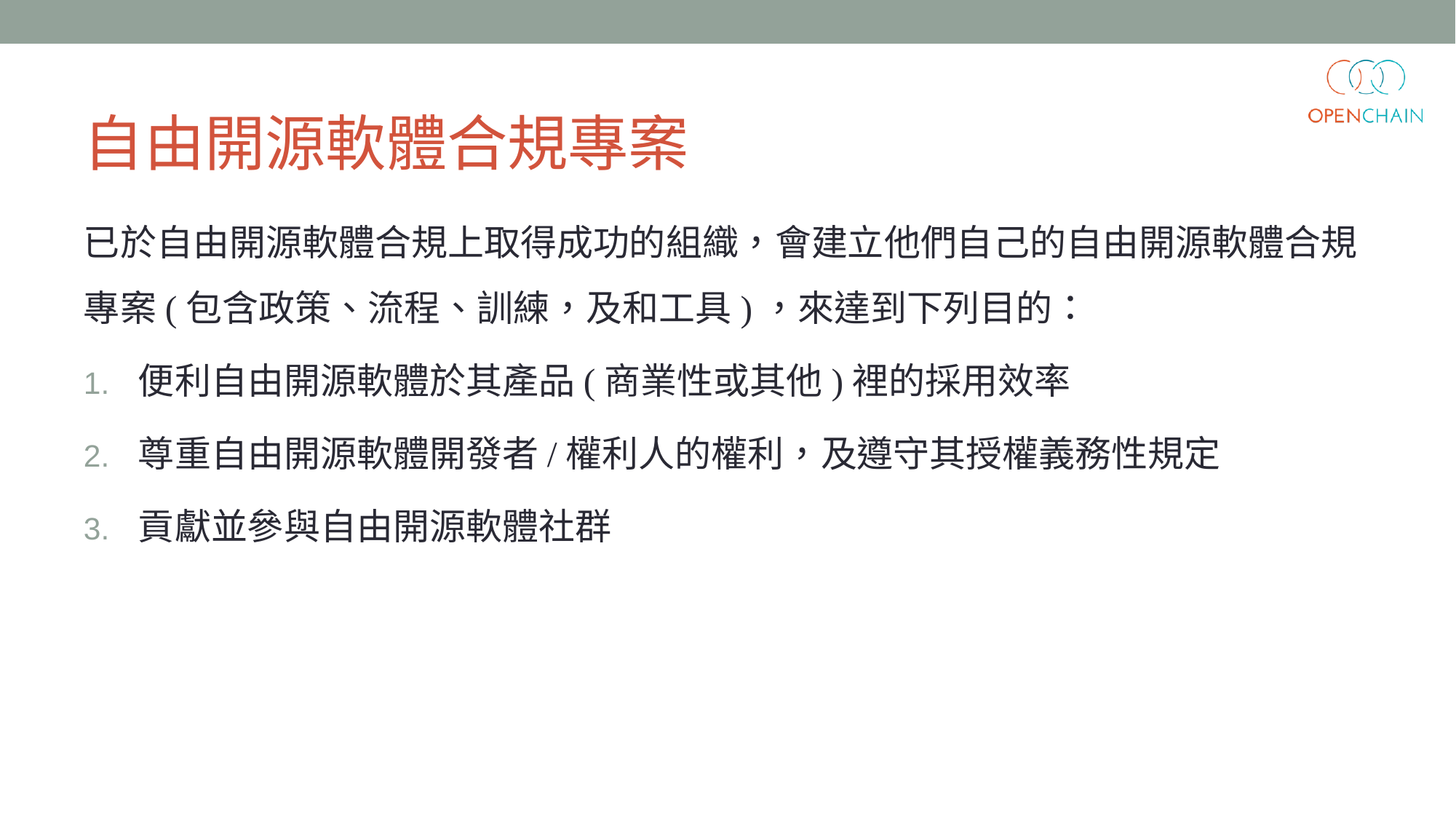

# 自由開源軟體合規專案
已於自由開源軟體合規上取得成功的組織，會建立他們自己的自由開源軟體合規專案(包含政策、流程、訓練，及和工具)，來達到下列目的：
便利自由開源軟體於其產品(商業性或其他)裡的採用效率
尊重自由開源軟體開發者/權利人的權利，及遵守其授權義務性規定
貢獻並參與自由開源軟體社群